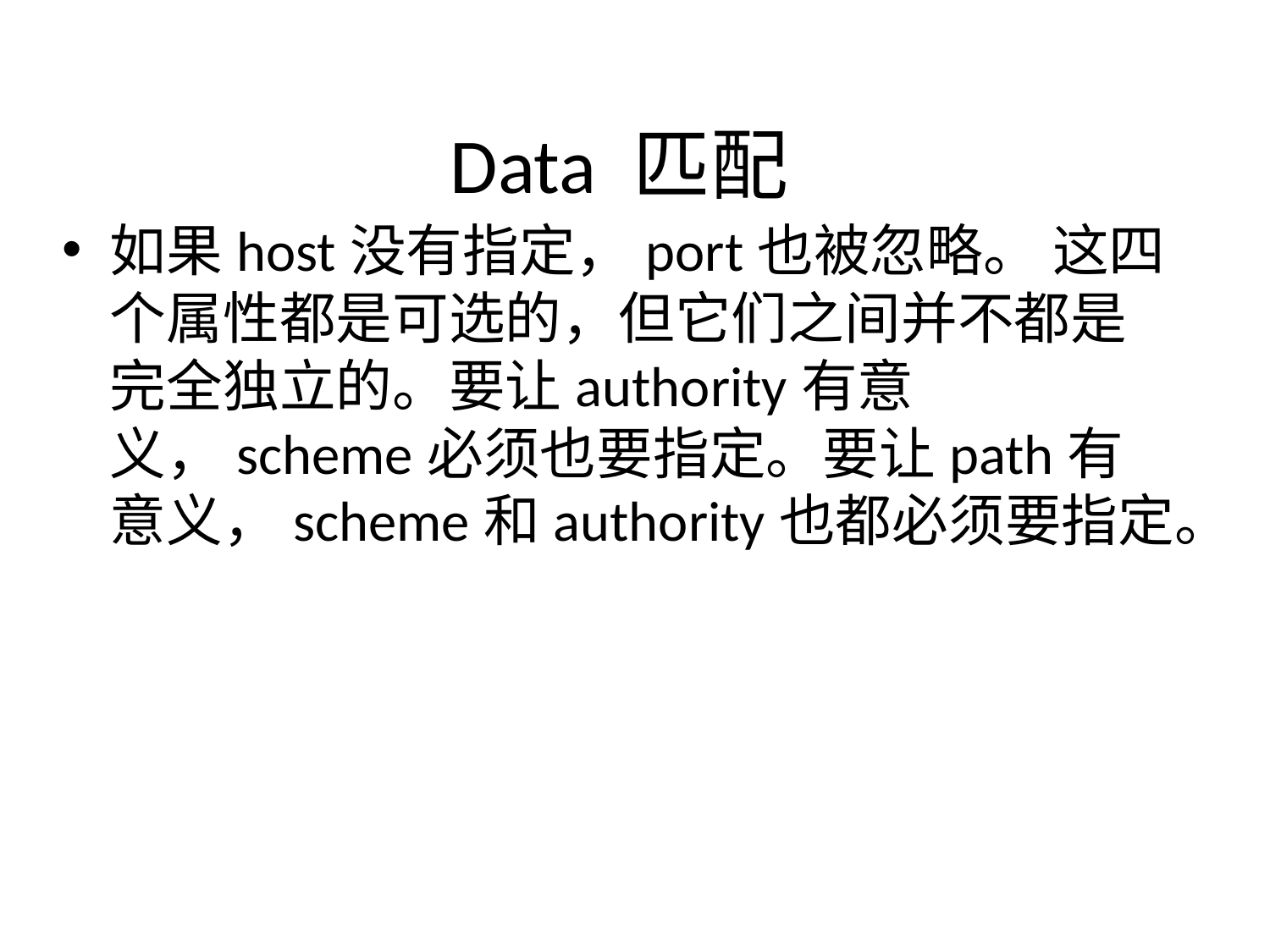

# Data 匹配
如果host没有指定，port也被忽略。 这四个属性都是可选的，但它们之间并不都是完全独立的。要让authority有意义，scheme必须也要指定。要让path有意义，scheme和authority也都必须要指定。